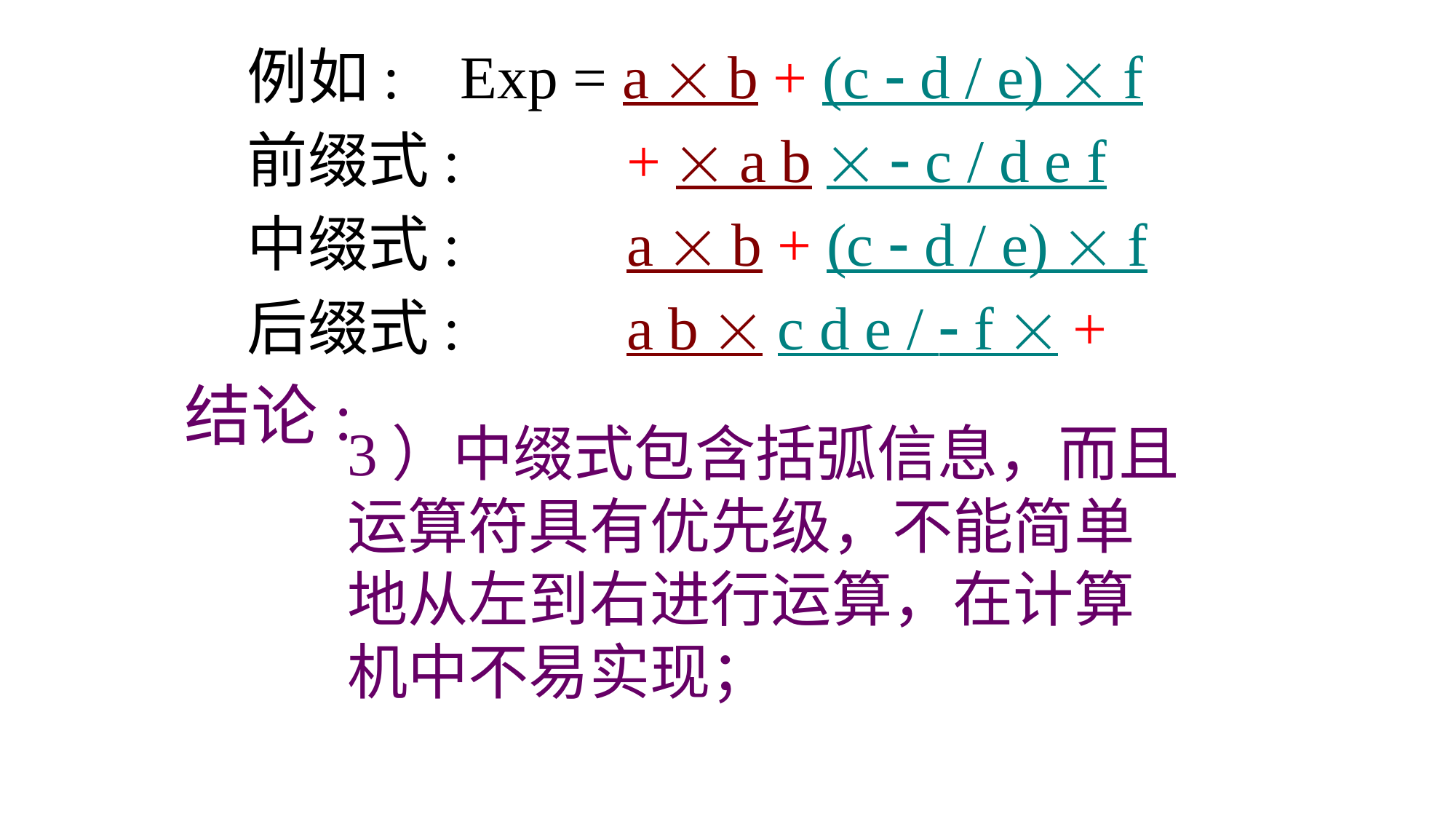

例如:    Exp = a × b + (c − d / e) × f
前缀式:           + × a b × − c / d e f
中缀式:           a × b + (c − d / e) × f
后缀式:           a b × c d e / − f × +
结论:
3）中缀式包含括弧信息，而且运算符具有优先级，不能简单地从左到右进行运算，在计算机中不易实现；